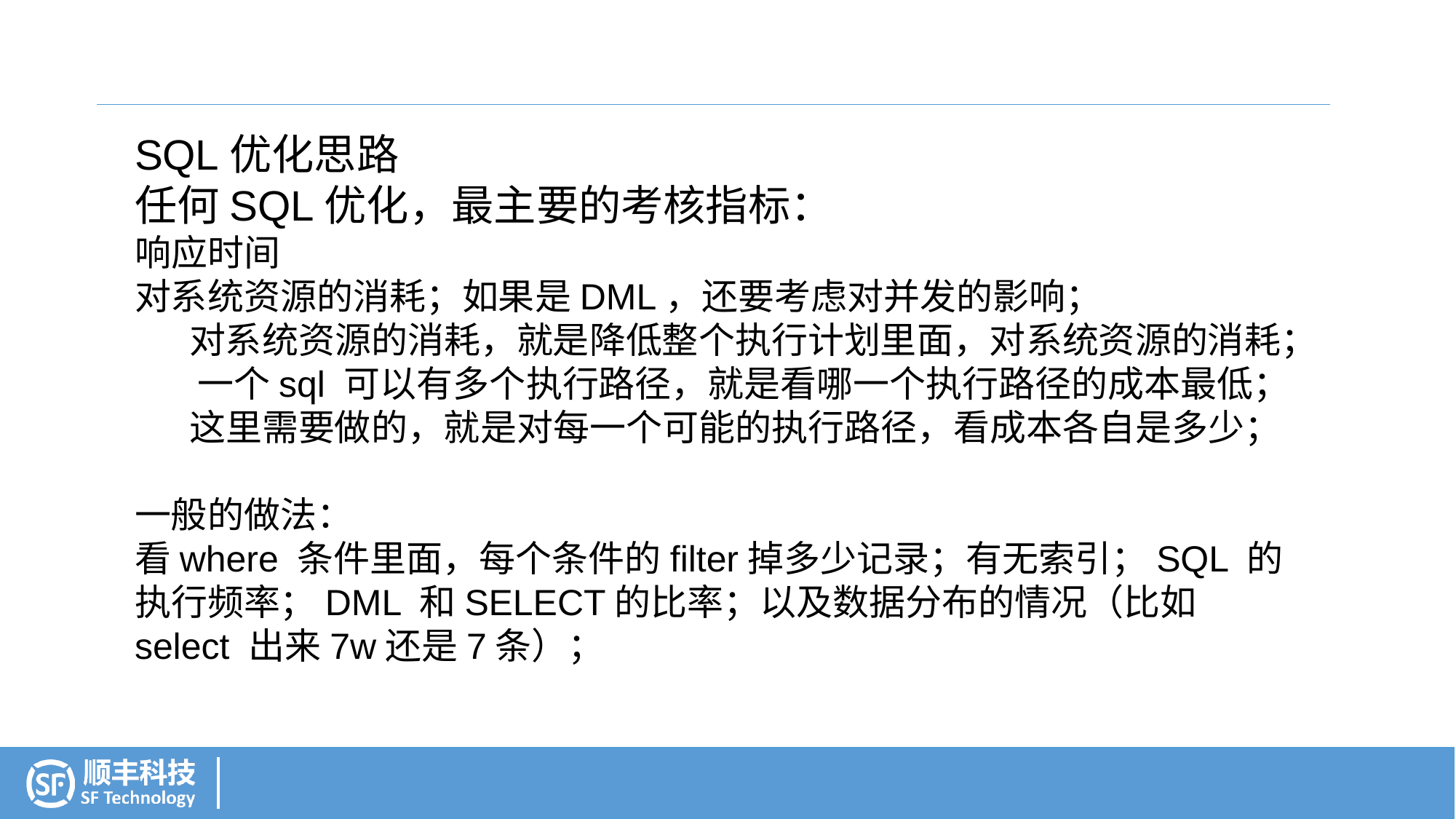

SQL优化思路
任何SQL优化，最主要的考核指标：
响应时间
对系统资源的消耗；如果是DML，还要考虑对并发的影响；
对系统资源的消耗，就是降低整个执行计划里面，对系统资源的消耗； 一个sql 可以有多个执行路径，就是看哪一个执行路径的成本最低；这里需要做的，就是对每一个可能的执行路径，看成本各自是多少；

一般的做法：
看where 条件里面，每个条件的filter掉多少记录；有无索引；SQL 的执行频率；DML 和SELECT的比率；以及数据分布的情况（比如 select 出来7w还是7条）；